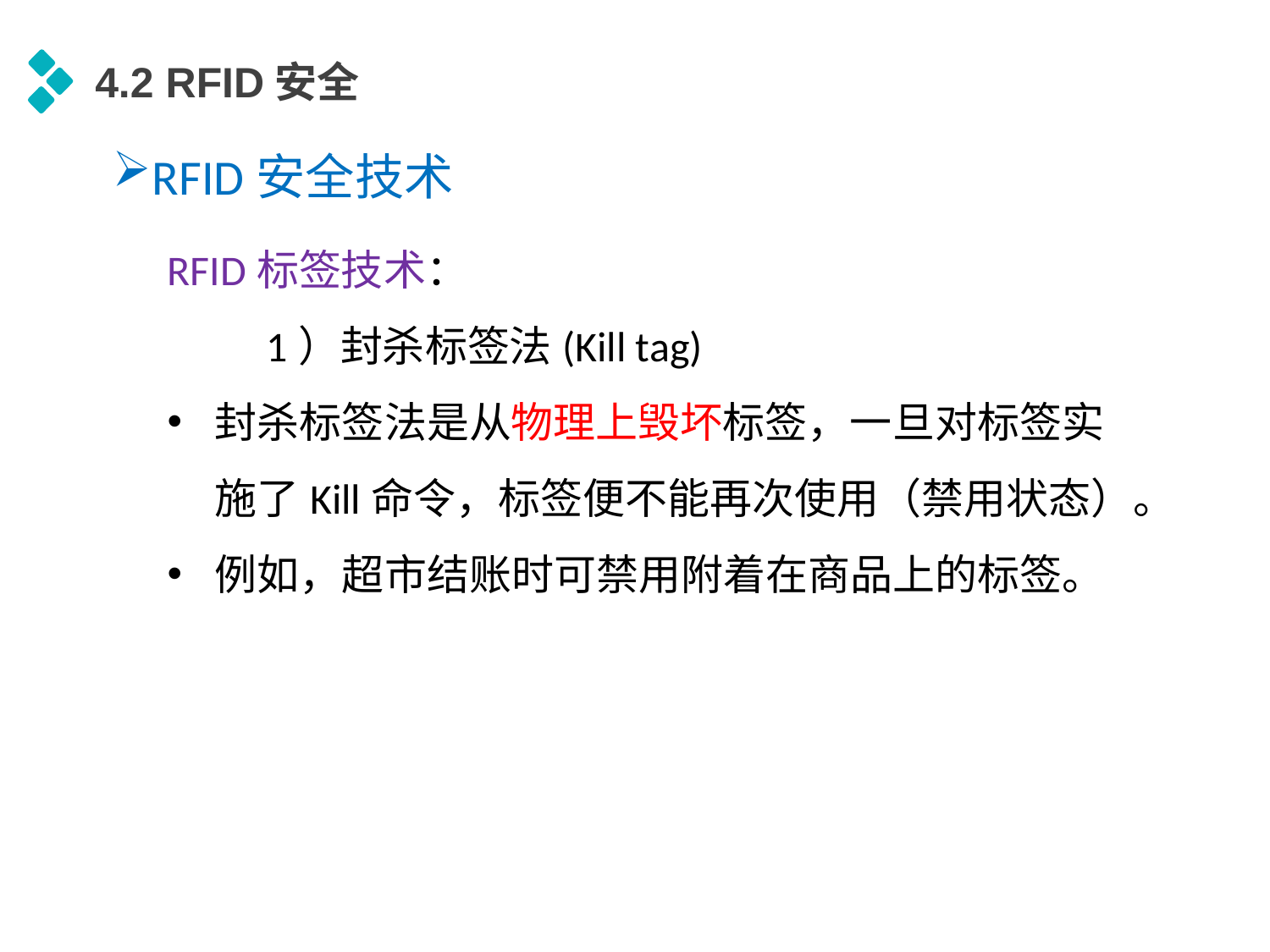

4.2 RFID安全

RFID安全技术
RFID标签技术：
1）封杀标签法(Kill tag)
封杀标签法是从物理上毁坏标签，一旦对标签实施了Kill命令，标签便不能再次使用（禁用状态）。
例如，超市结账时可禁用附着在商品上的标签。